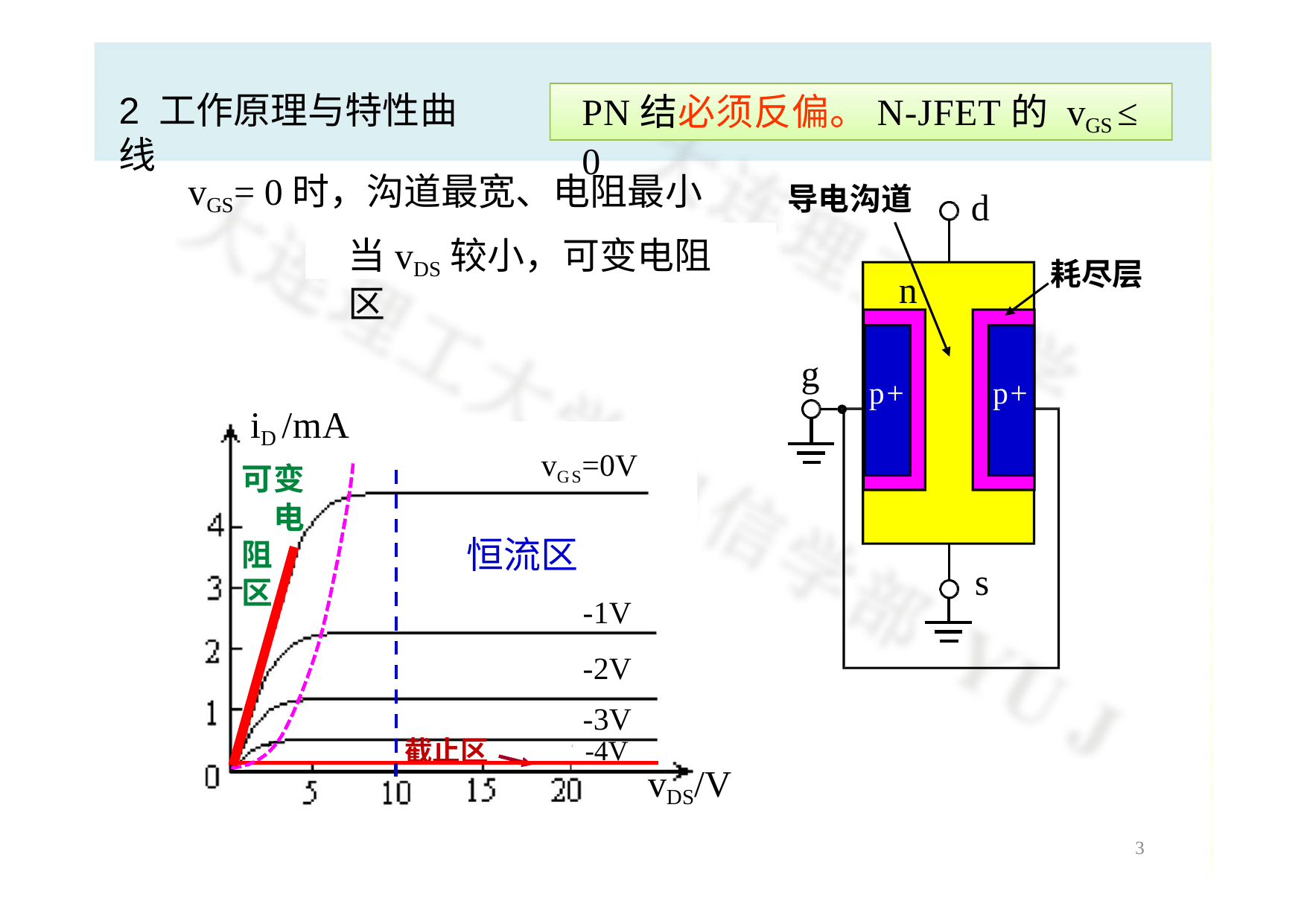

# 2 工作原理与特性曲线
PN结必须反偏。N-JFET的 vGS ≤ 0
vGS= 0时，沟道最宽、电阻最小
当vDS较小，可变电阻区
导电沟道
d

耗尽层

n

g
p+
p+

iD /mA
可变  电阻  区

vGS=0V

恒流区

s

-1V
-2V
-3V
-4V

截止区

vDS/V
3